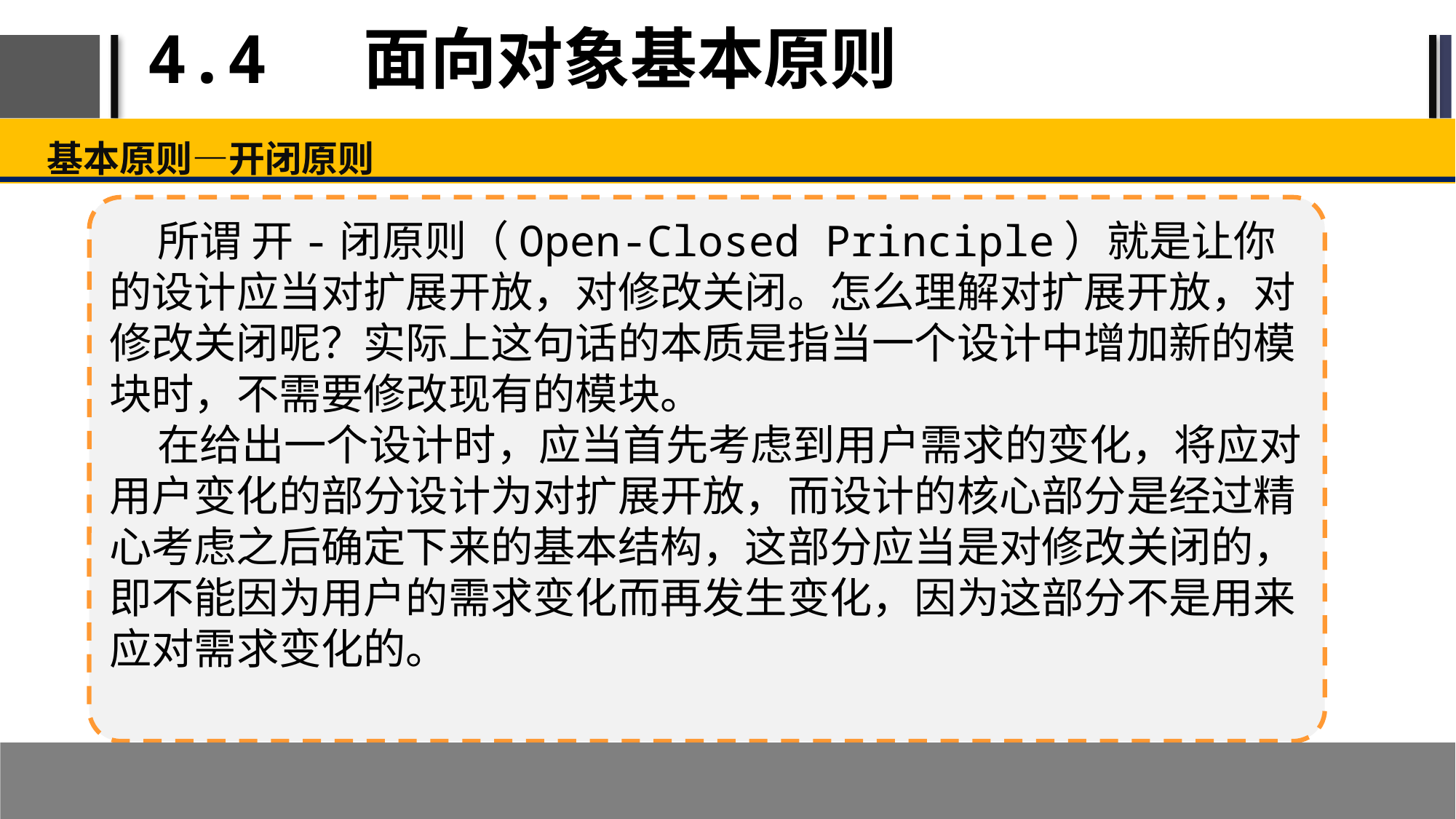

# 4.4  面向对象基本原则

基本原则—开闭原则

    所谓 开-闭原则（Open-Closed Principle）就是让你的设计应当对扩展开放，对修改关闭。怎么理解对扩展开放，对修改关闭呢？实际上这句话的本质是指当一个设计中增加新的模块时，不需要修改现有的模块。
    在给出一个设计时，应当首先考虑到用户需求的变化，将应对用户变化的部分设计为对扩展开放，而设计的核心部分是经过精心考虑之后确定下来的基本结构，这部分应当是对修改关闭的，即不能因为用户的需求变化而再发生变化，因为这部分不是用来应对需求变化的。